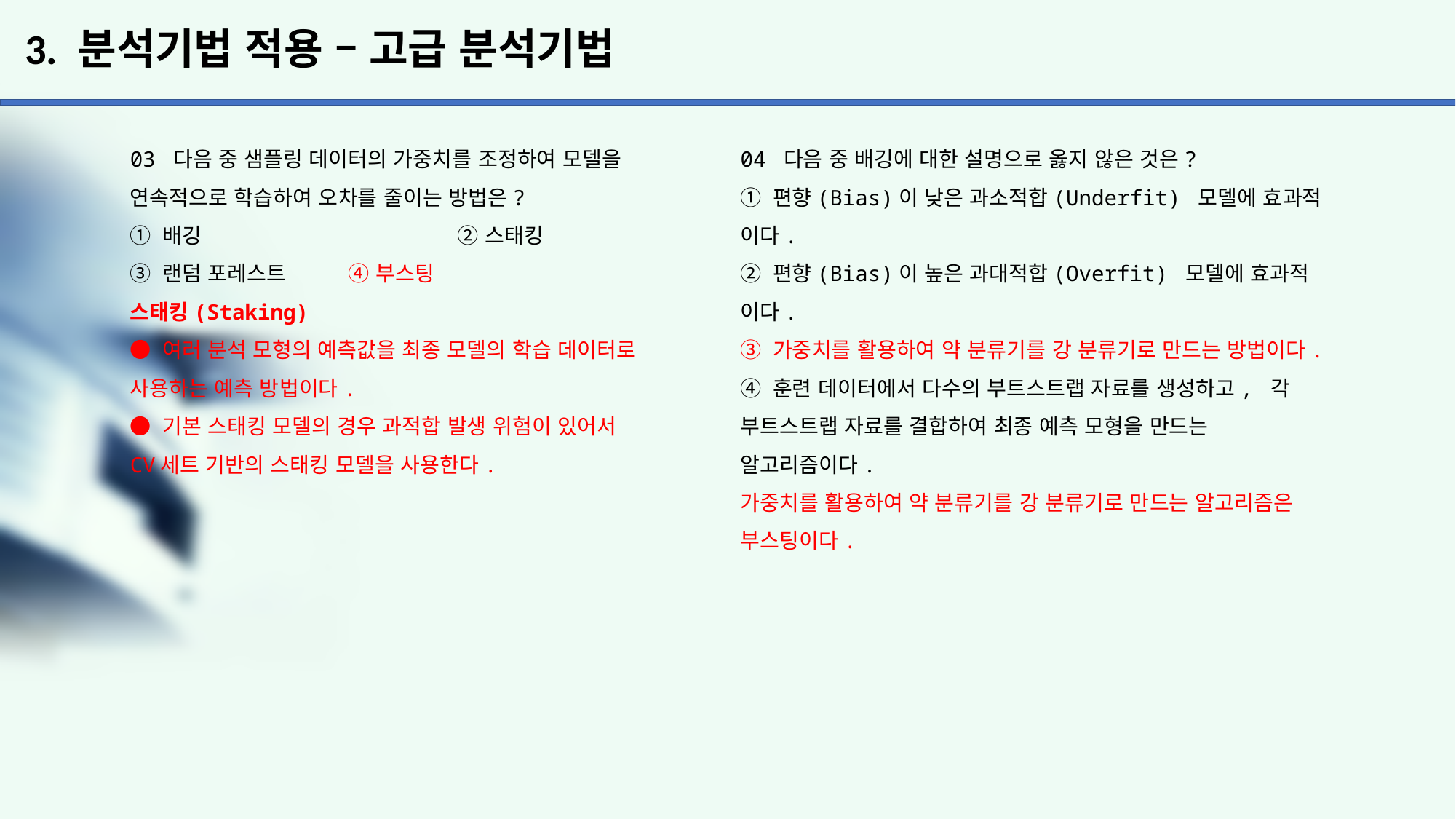

# 3. 분석기법 적용 – 고급 분석기법
03 다음 중 샘플링 데이터의 가중치를 조정하여 모델을 연속적으로 학습하여 오차를 줄이는 방법은?
① 배깅		 	② 스태킹
③ 랜덤 포레스트	④ 부스팅
스태킹(Staking)
● 여러 분석 모형의 예측값을 최종 모델의 학습 데이터로
사용하는 예측 방법이다.
● 기본 스태킹 모델의 경우 과적합 발생 위험이 있어서
CV세트 기반의 스태킹 모델을 사용한다.
04 다음 중 배깅에 대한 설명으로 옳지 않은 것은?
① 편향(Bias)이 낮은 과소적합(Underfit) 모델에 효과적 이다.
② 편향(Bias)이 높은 과대적합(Overfit) 모델에 효과적 이다.
③ 가중치를 활용하여 약 분류기를 강 분류기로 만드는 방법이다.
④ 훈련 데이터에서 다수의 부트스트랩 자료를 생성하고, 각 부트스트랩 자료를 결합하여 최종 예측 모형을 만드는 알고리즘이다.
가중치를 활용하여 약 분류기를 강 분류기로 만드는 알고리즘은 부스팅이다.